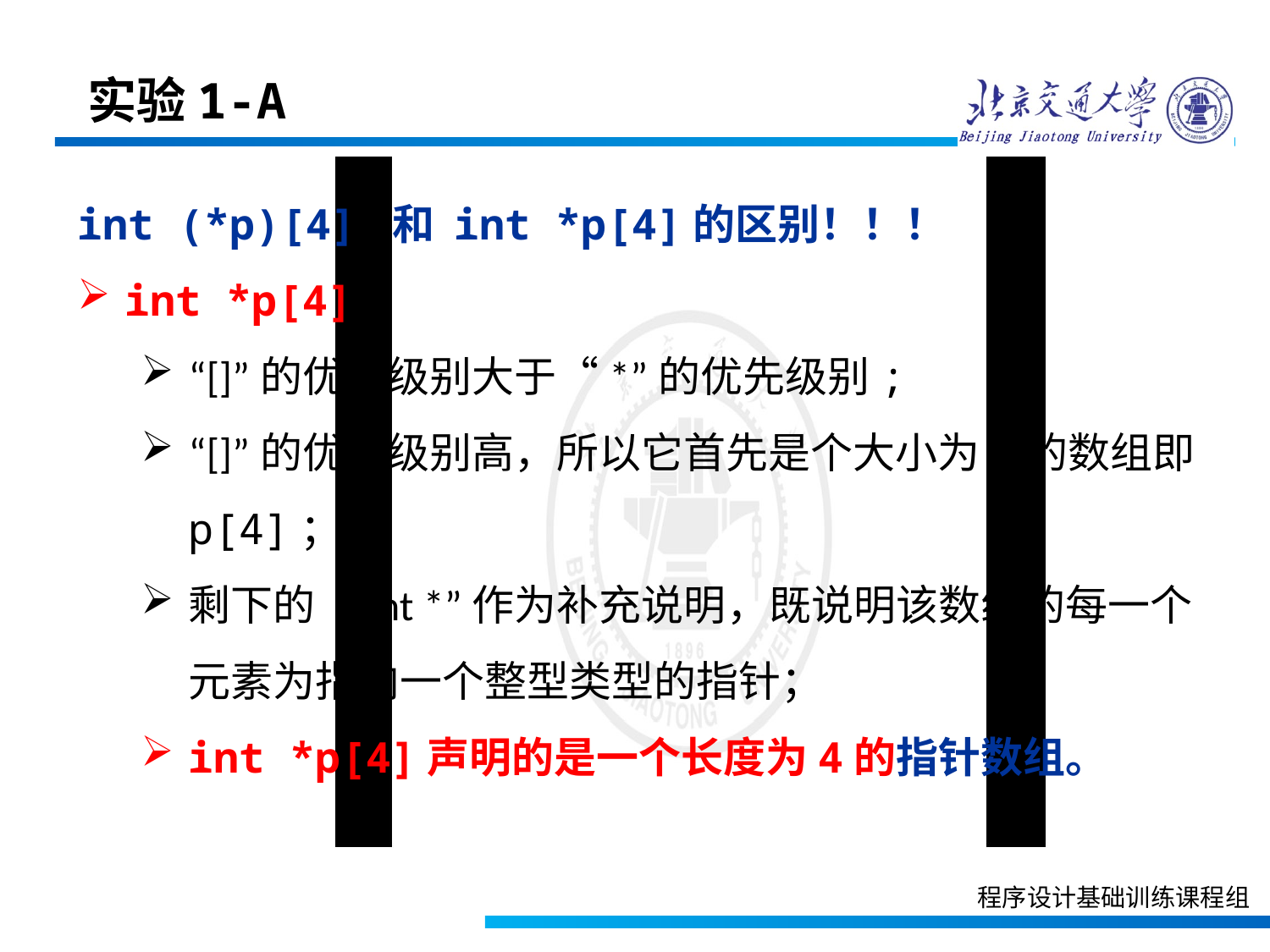

实验1-A
int (*p)[4] 和 int *p[4]的区别！！！
int *p[4]
“[]”的优先级别大于“*”的优先级别;
“[]”的优先级别高，所以它首先是个大小为4的数组即p[4]；
剩下的“int *”作为补充说明，既说明该数组的每一个元素为指向一个整型类型的指针；
int *p[4]声明的是一个长度为4的指针数组。
程序设计基础训练课程组